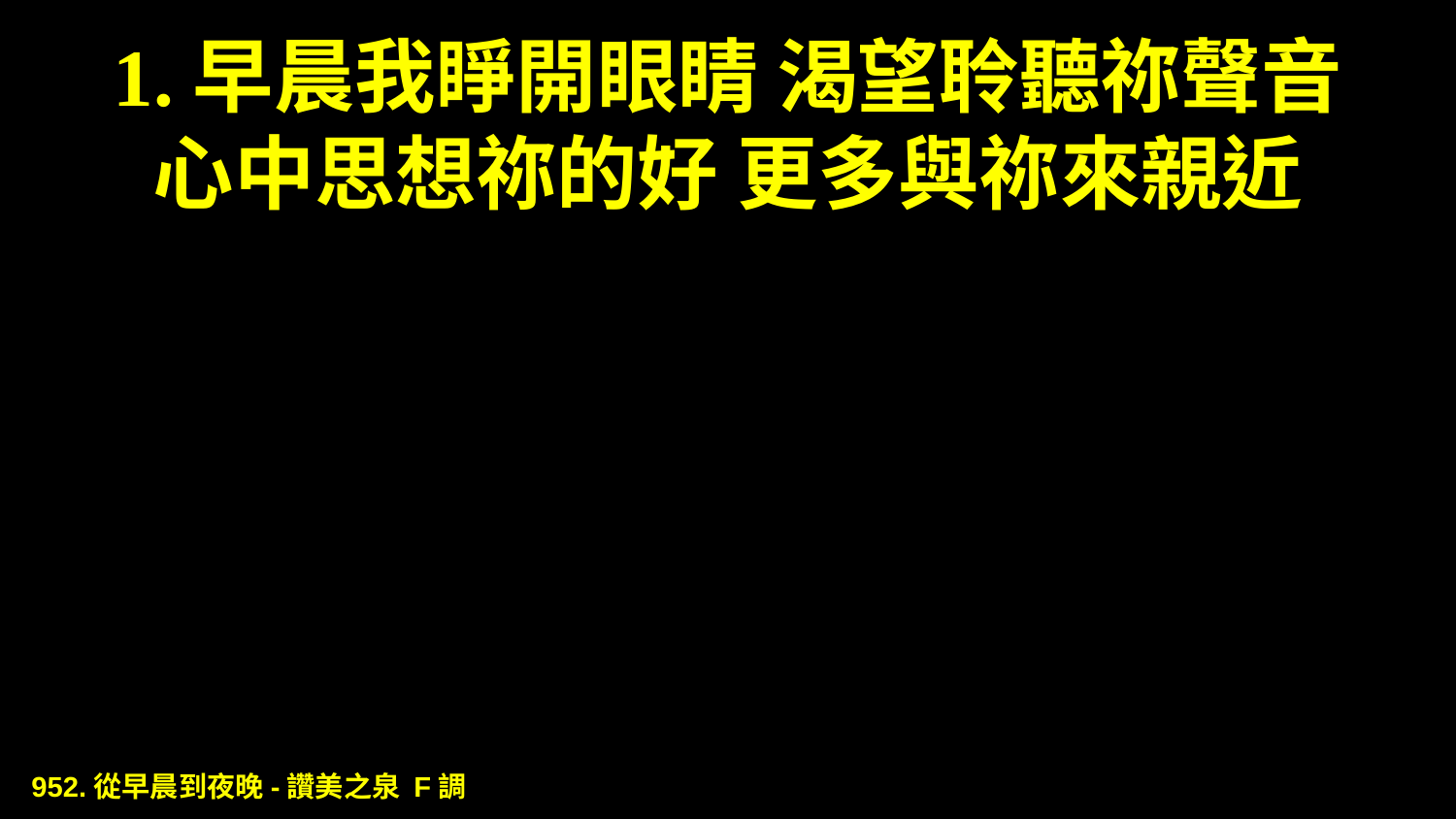

# 1.早晨我睜開眼睛 渴望聆聽祢聲音 心中思想祢的好 更多與祢來親近
952.從早晨到夜晚-讚美之泉 F調